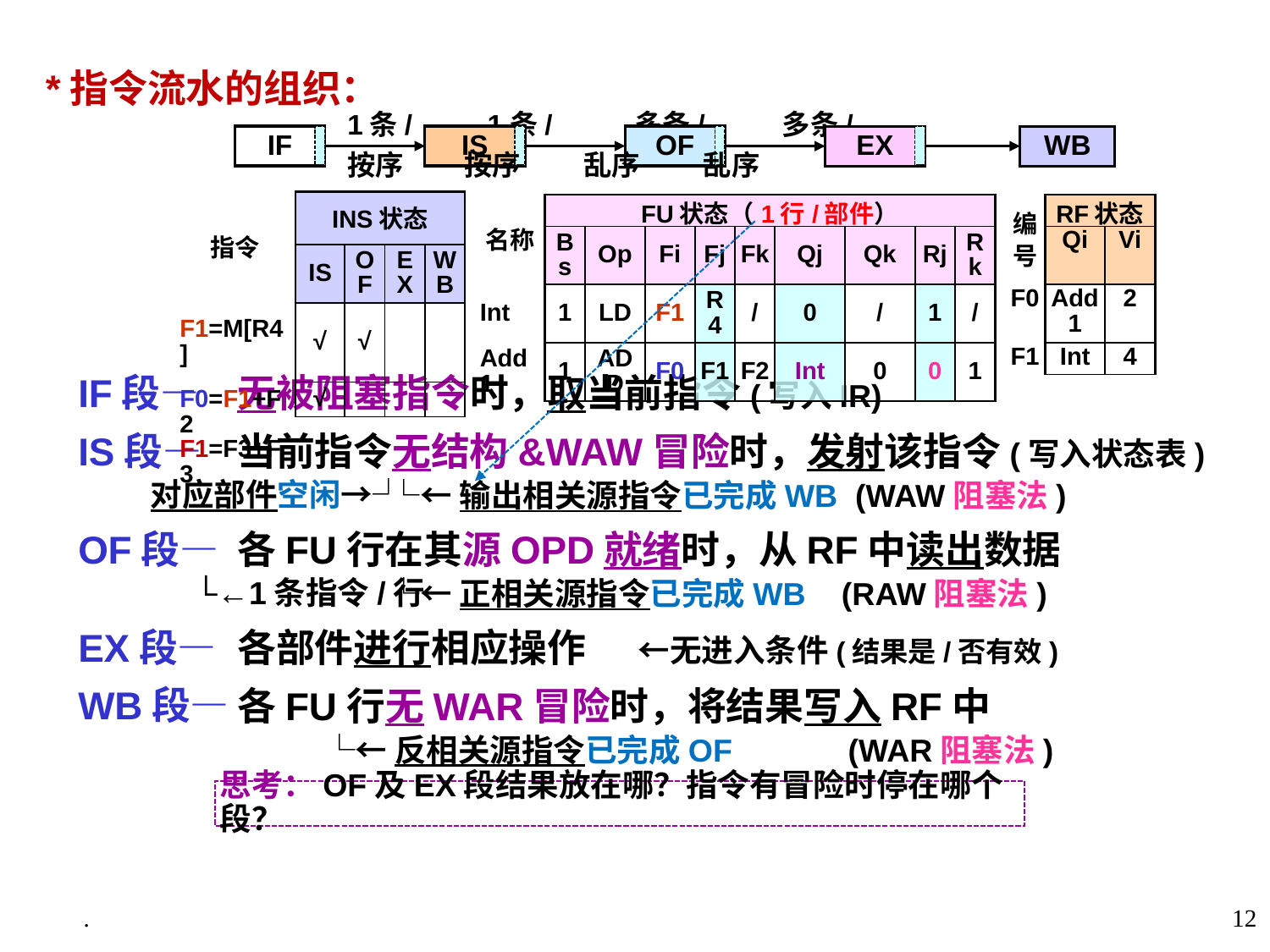

*指令流水的组织：

    IF段—
    IS段—
               对应部件空闲→┘
    OF段—
                  └←1条指令/行
    EX段—
    WB段—
1条/          1条/          多条/         多条/

IF
IS
OF
EX
WB
按序          按序          乱序          乱序
| 指令 | INS状态 |  |  |  |
| --- | --- | --- | --- | --- |
|  | IS | OF | EX | WB |
| F1=M[R4] | √ | √ |  |  |
| F0=F1+F2 F1=F3+F3 | √ |  |  |  |
|  |  |  |  |  |
| 名称 | FU状态（1行/部件） |  |  |  |  |  |  |  |  |
| --- | --- | --- | --- | --- | --- | --- | --- | --- | --- |
|  | Bs | Op | Fi | Fj | Fk | Qj | Qk | Rj | Rk |
| Int | 1 | LD | F1 | R4 | / | 0 | / | 1 | / |
| Add1 | 1 | ADD | F0 | F1 | F2 | Int | 0 | 0 | 1 |
| 编号 | RF状态 |  |
| --- | --- | --- |
|  | Qi | Vi |
| F0 | Add1 | 2 |
| F1 | Int | 4 |
无被阻塞指令时，取当前指令(写入IR)
当前指令无结构&WAW冒险时，发射该指令(写入状态表)
                     └←输出相关源指令已完成WB  (WAW阻塞法)
各FU行在其源OPD就绪时，从RF中读出数据
                     └←正相关源指令已完成WB    (RAW阻塞法)
各部件进行相应操作      ←无进入条件(结果是/否有效)
各FU行无WAR冒险时，将结果写入RF中
            └←反相关源指令已完成OF             (WAR阻塞法)
思考：OF及EX段结果放在哪？指令有冒险时停在哪个段？
.
12